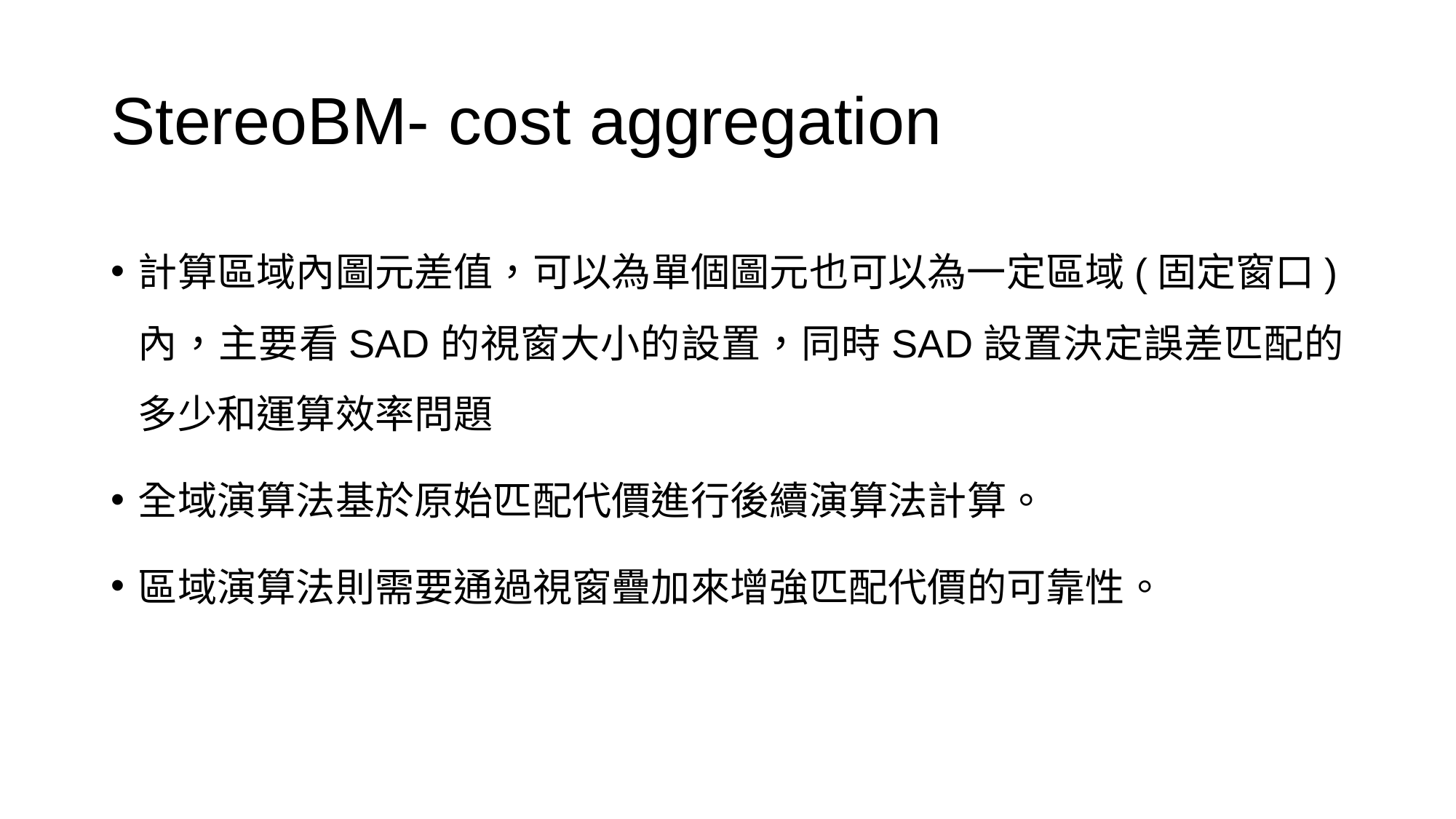

# StereoBM- cost aggregation
計算區域內圖元差值，可以為單個圖元也可以為一定區域(固定窗口)內，主要看SAD的視窗大小的設置，同時SAD設置決定誤差匹配的多少和運算效率問題
全域演算法基於原始匹配代價進行後續演算法計算。
區域演算法則需要通過視窗疊加來增強匹配代價的可靠性。